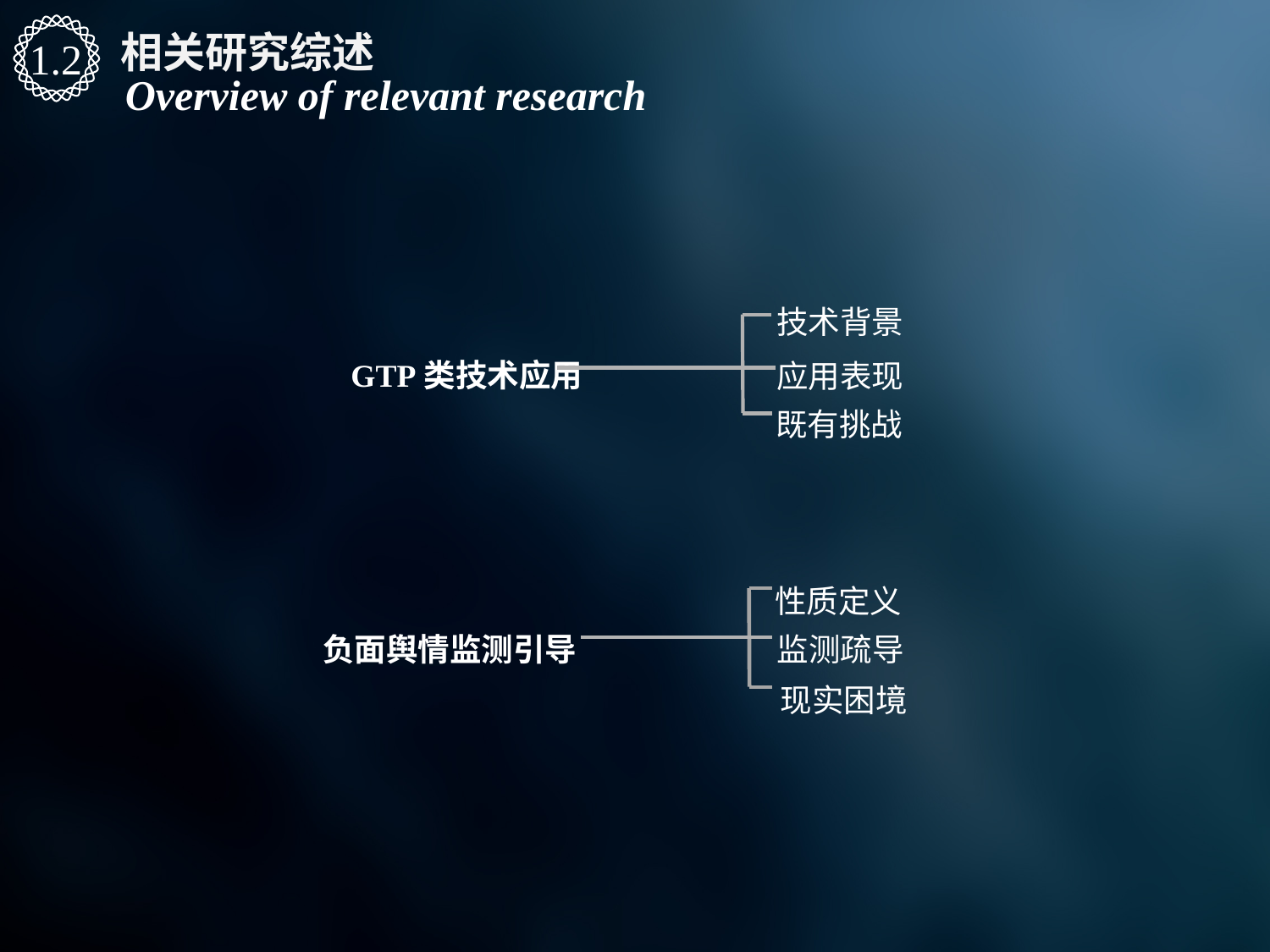

相关研究综述
1.2
Overview of relevant research
技术背景
GTP类技术应用
应用表现
既有挑战
性质定义
负面舆情监测引导
监测疏导
现实困境